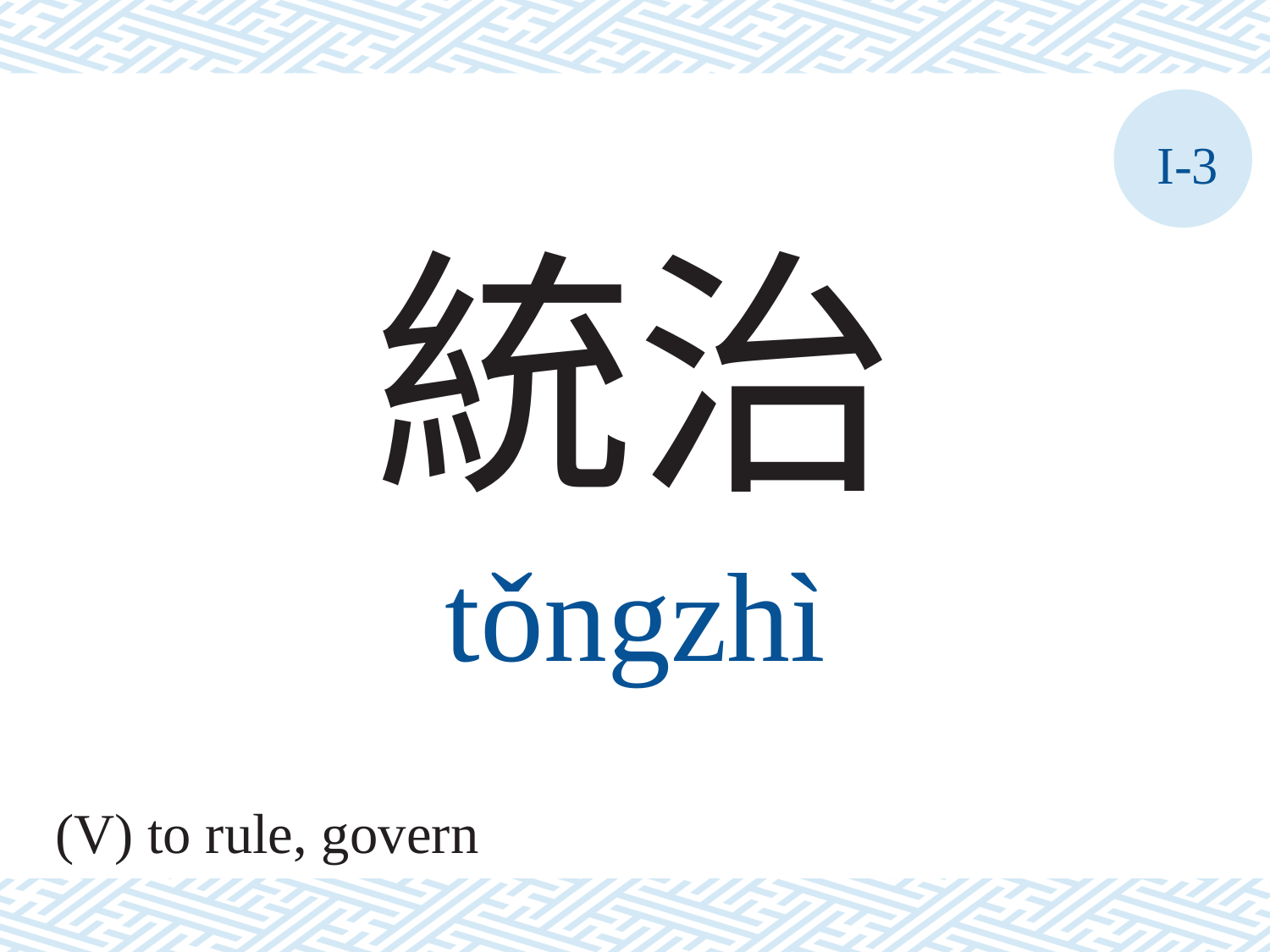

I-3
統治
tǒngzhì
(V) to rule, govern